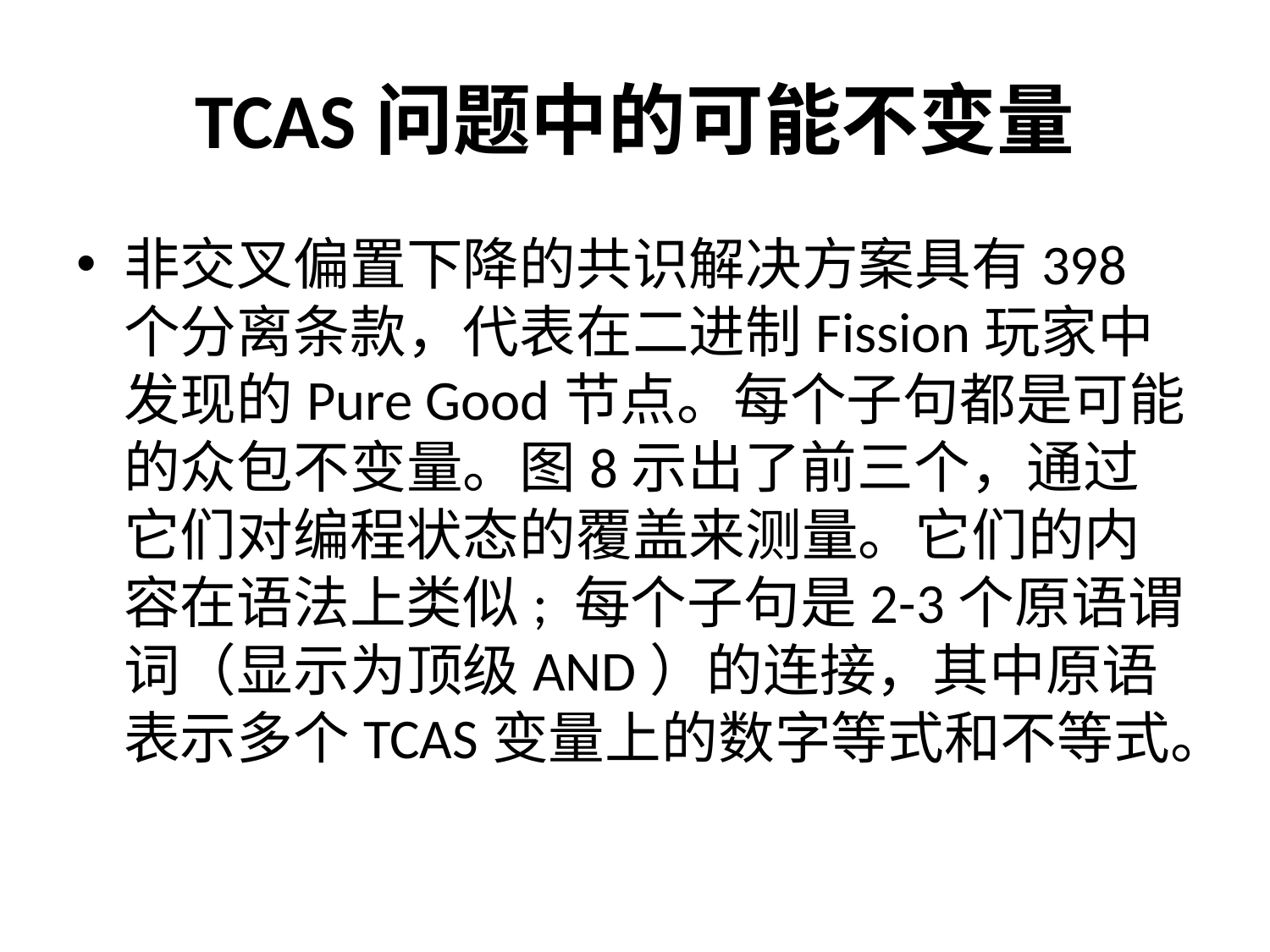

# TCAS问题中的可能不变量
非交叉偏置下降的共识解决方案具有398个分离条款，代表在二进制Fission玩家中发现的Pure Good节点。每个子句都是可能的众包不变量。图8示出了前三个，通过它们对编程状态的覆盖来测量。它们的内容在语法上类似; 每个子句是2-3个原语谓词（显示为顶级AND）的连接，其中原语表示多个TCAS变量上的数字等式和不等式。